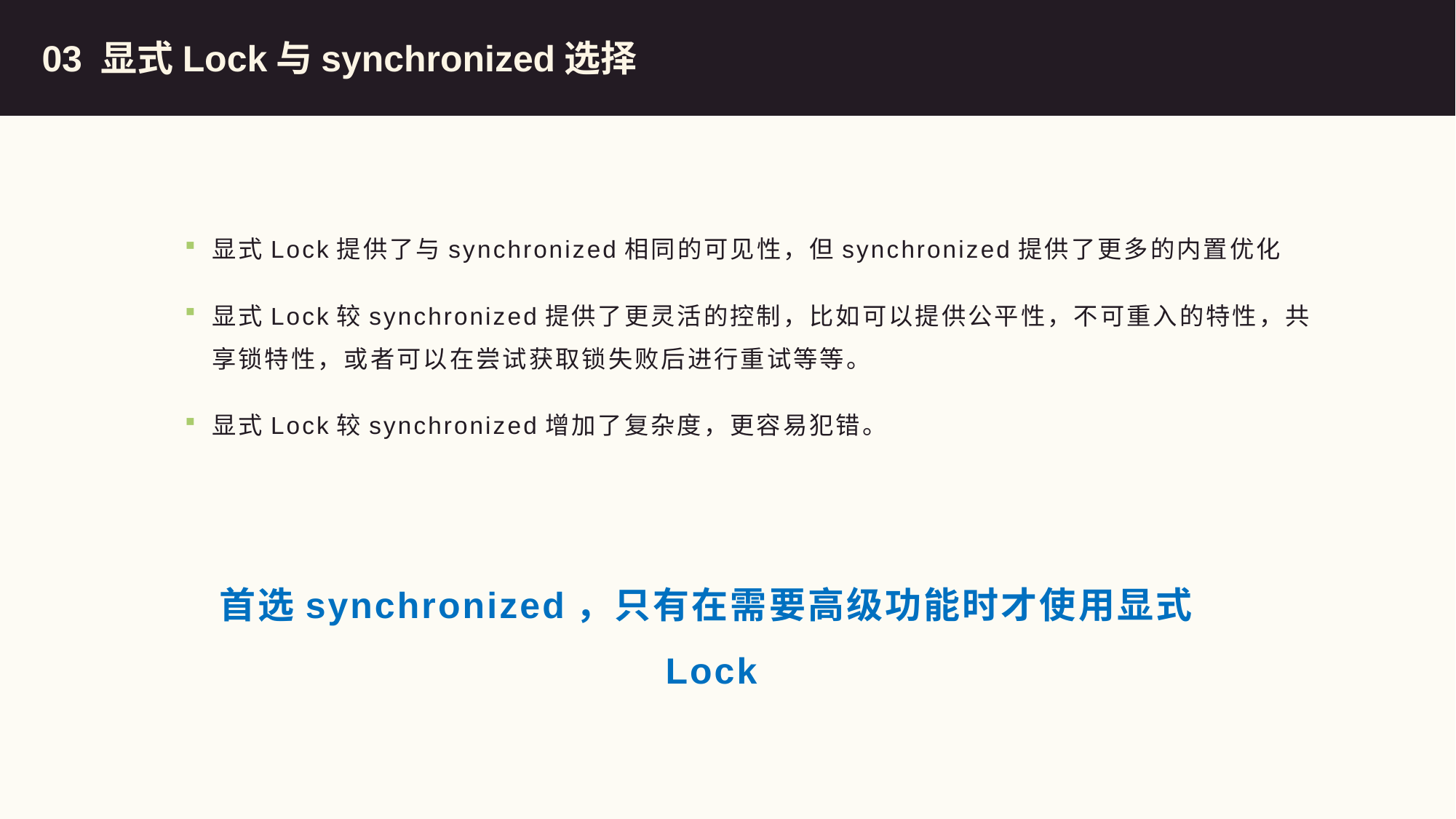

总结
03 显式Lock与synchronized选择
显式Lock提供了与synchronized相同的可见性，但synchronized提供了更多的内置优化
显式Lock较synchronized提供了更灵活的控制，比如可以提供公平性，不可重入的特性，共享锁特性，或者可以在尝试获取锁失败后进行重试等等。
显式Lock较synchronized增加了复杂度，更容易犯错。
首选synchronized，只有在需要高级功能时才使用显式Lock